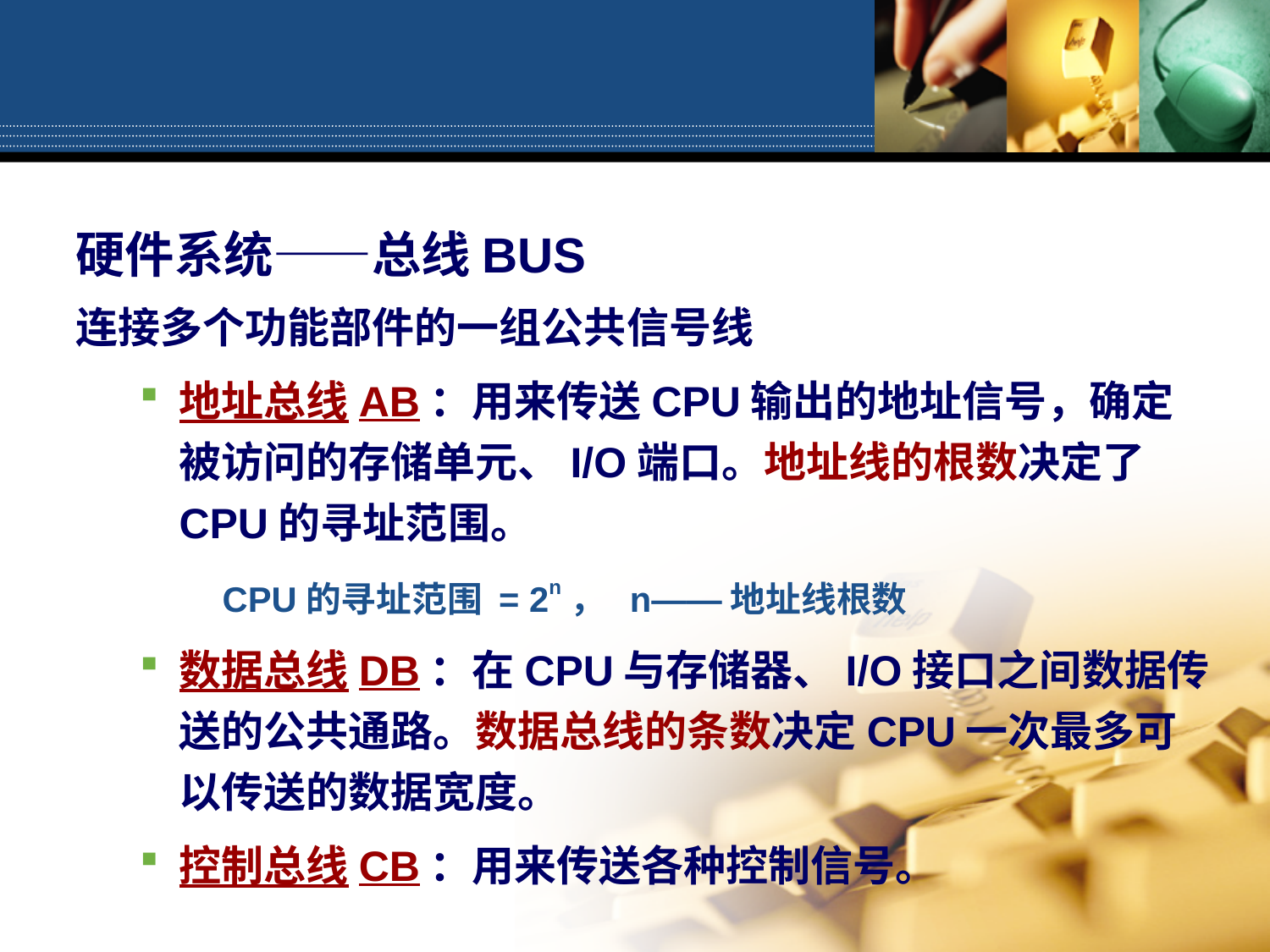

硬件系统——总线BUS
连接多个功能部件的一组公共信号线
地址总线AB：用来传送CPU输出的地址信号，确定被访问的存储单元、I/O端口。地址线的根数决定了CPU的寻址范围。
       CPU的寻址范围 = 2n，  n——地址线根数
数据总线DB：在CPU与存储器、I/O接口之间数据传送的公共通路。数据总线的条数决定CPU一次最多可以传送的数据宽度。
控制总线CB：用来传送各种控制信号。